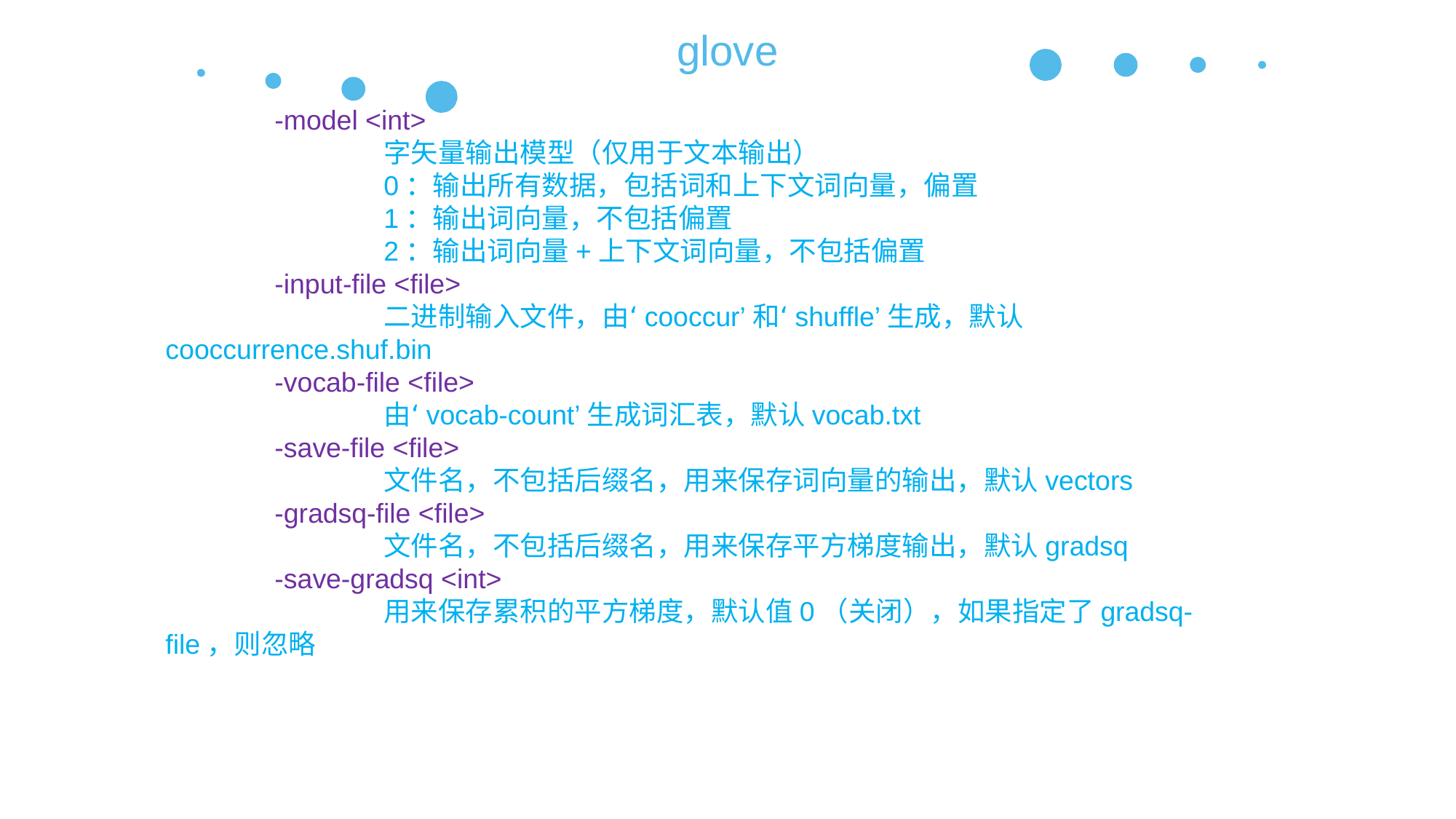

glove

	-model <int>
		字矢量输出模型（仅用于文本输出）
		0：输出所有数据，包括词和上下文词向量，偏置
		1：输出词向量，不包括偏置
		2：输出词向量+上下文词向量，不包括偏置
	-input-file <file>
		二进制输入文件，由‘cooccur’和‘shuffle’生成，默认cooccurrence.shuf.bin
	-vocab-file <file>
		由‘vocab-count’生成词汇表，默认vocab.txt
	-save-file <file>
		文件名，不包括后缀名，用来保存词向量的输出，默认vectors
	-gradsq-file <file>
		文件名，不包括后缀名，用来保存平方梯度输出，默认gradsq
	-save-gradsq <int>
		用来保存累积的平方梯度，默认值0（关闭），如果指定了gradsq-file，则忽略